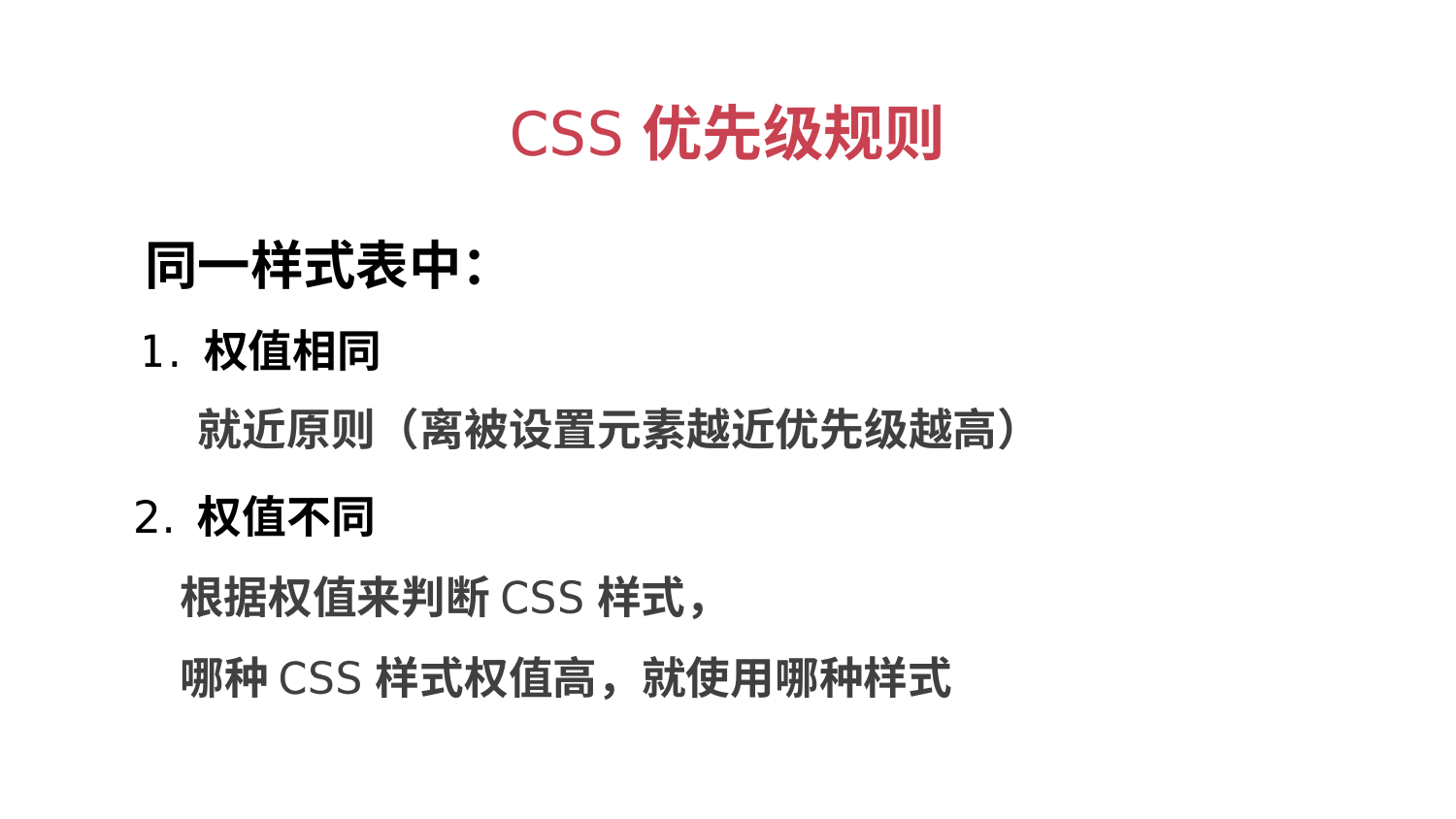

CSS优先级规则
同一样式表中：
1. 权值相同
就近原则（离被设置元素越近优先级越高）
2. 权值不同
根据权值来判断CSS样式，
哪种CSS样式权值高，就使用哪种样式